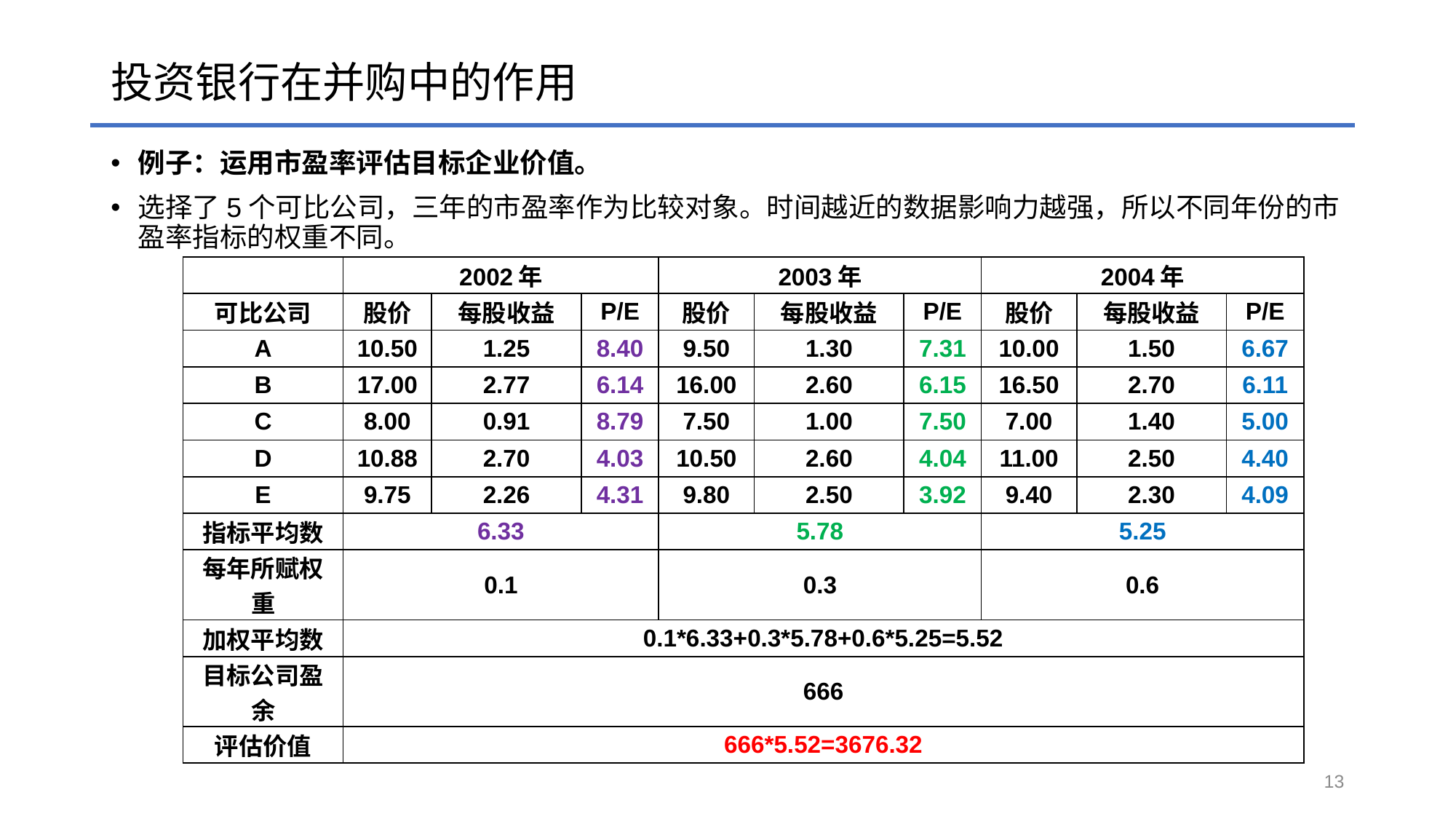

# 投资银行在并购中的作用
例子：运用市盈率评估目标企业价值。
选择了5个可比公司，三年的市盈率作为比较对象。时间越近的数据影响力越强，所以不同年份的市盈率指标的权重不同。
|  | 2002年 |  |  | 2003年 |  |  | 2004年 |  |  |
| --- | --- | --- | --- | --- | --- | --- | --- | --- | --- |
| 可比公司 | 股价 | 每股收益 | P/E | 股价 | 每股收益 | P/E | 股价 | 每股收益 | P/E |
| A | 10.50 | 1.25 | 8.40 | 9.50 | 1.30 | 7.31 | 10.00 | 1.50 | 6.67 |
| B | 17.00 | 2.77 | 6.14 | 16.00 | 2.60 | 6.15 | 16.50 | 2.70 | 6.11 |
| C | 8.00 | 0.91 | 8.79 | 7.50 | 1.00 | 7.50 | 7.00 | 1.40 | 5.00 |
| D | 10.88 | 2.70 | 4.03 | 10.50 | 2.60 | 4.04 | 11.00 | 2.50 | 4.40 |
| E | 9.75 | 2.26 | 4.31 | 9.80 | 2.50 | 3.92 | 9.40 | 2.30 | 4.09 |
| 指标平均数 | 6.33 |  |  | 5.78 |  |  | 5.25 |  |  |
| 每年所赋权重 | 0.1 |  |  | 0.3 |  |  | 0.6 |  |  |
| 加权平均数 | 0.1\*6.33+0.3\*5.78+0.6\*5.25=5.52 |  |  |  |  |  |  |  |  |
| 目标公司盈余 | 666 |  |  |  |  |  |  |  |  |
| 评估价值 | 666\*5.52=3676.32 |  |  |  |  |  |  |  |  |
13